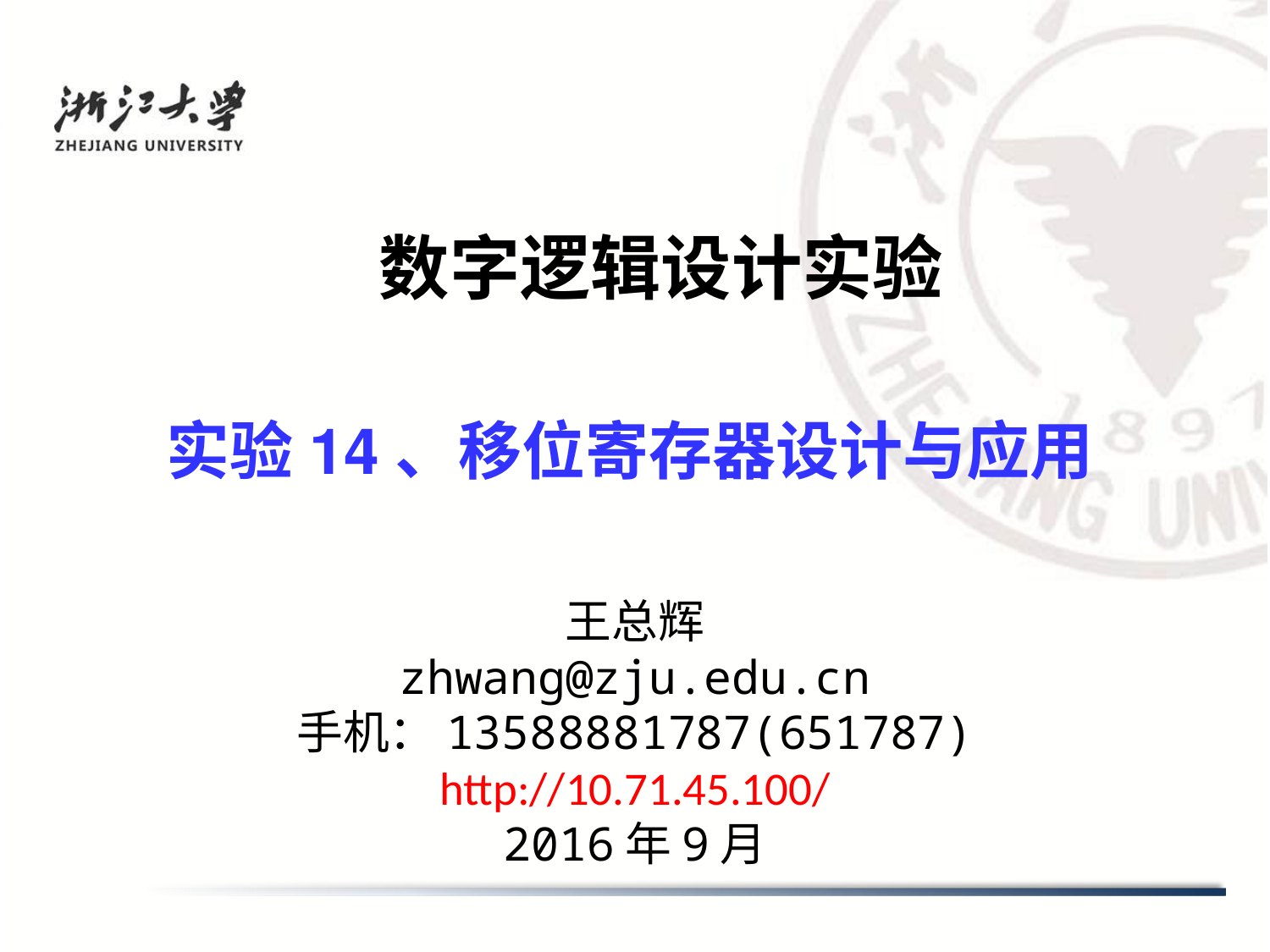

# 数字逻辑设计实验
实验14、移位寄存器设计与应用
王总辉
zhwang@zju.edu.cn
手机：13588881787(651787)
http://10.71.45.100/
2016年9月